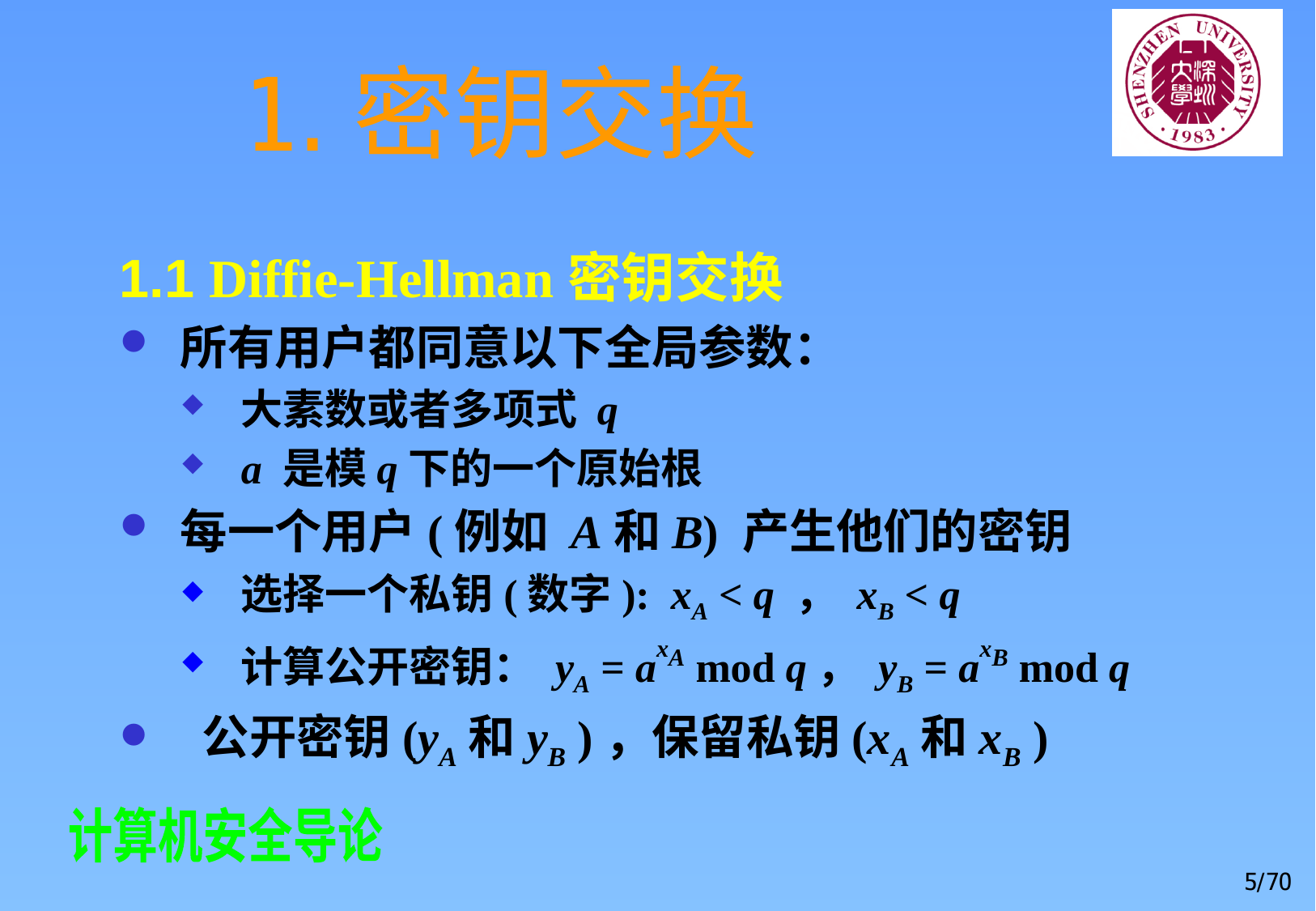

# 1.密钥交换
1.1 Diffie-Hellman密钥交换
所有用户都同意以下全局参数：
大素数或者多项式 q
a 是模q下的一个原始根
每一个用户(例如 A和B) 产生他们的密钥
选择一个私钥(数字):  xA < q ， xB < q
计算公开密钥： yA = axA mod q， yB = axB mod q
 公开密钥(yA和yB )，保留私钥(xA和xB )
5/70